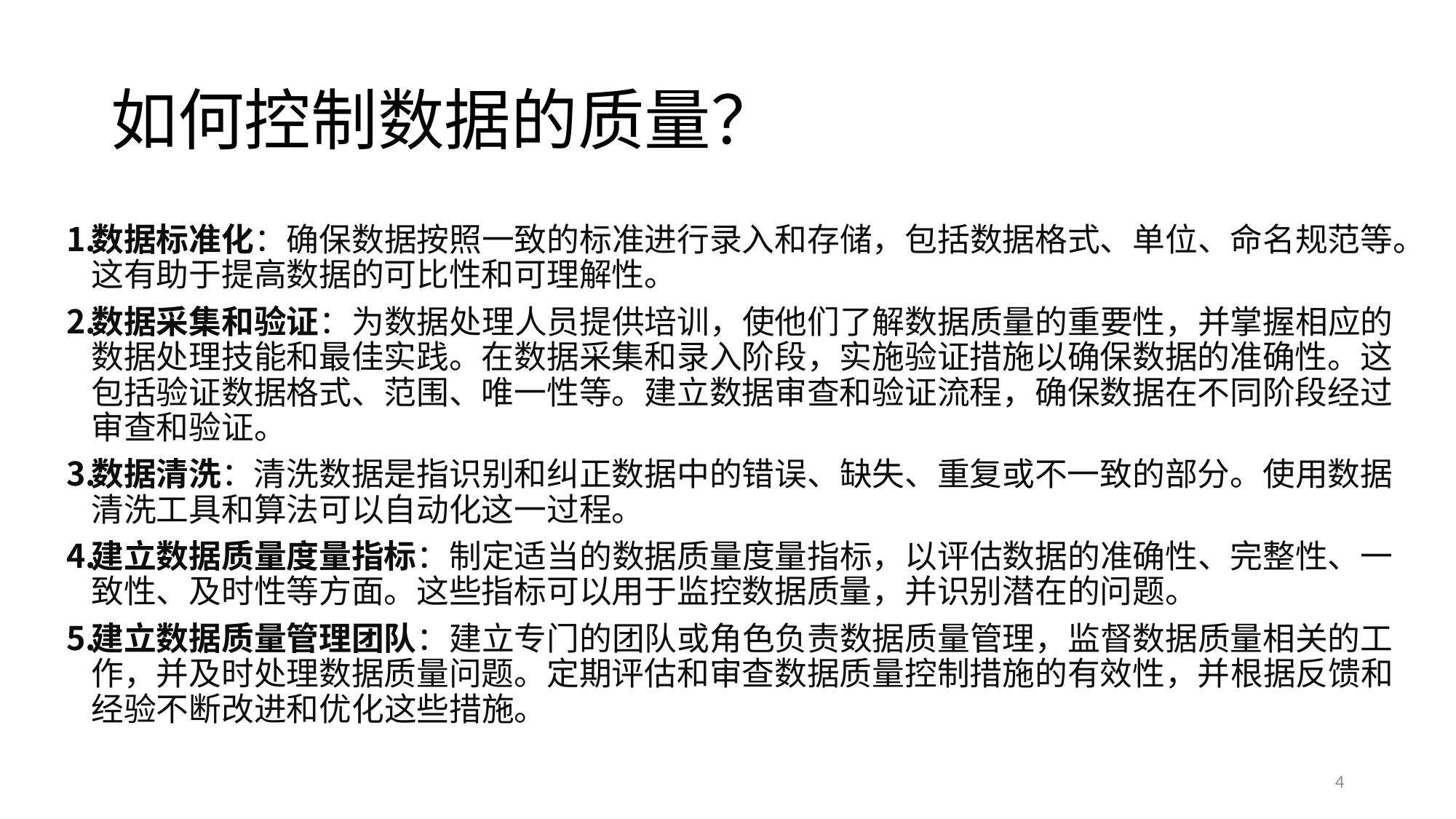

# 如何控制数据的质量？
数据标准化：确保数据按照一致的标准进行录入和存储，包括数据格式、单位、命名规范等。这有助于提高数据的可比性和可理解性。
数据采集和验证：为数据处理人员提供培训，使他们了解数据质量的重要性，并掌握相应的数据处理技能和最佳实践。在数据采集和录入阶段，实施验证措施以确保数据的准确性。这包括验证数据格式、范围、唯一性等。建立数据审查和验证流程，确保数据在不同阶段经过审查和验证。
数据清洗：清洗数据是指识别和纠正数据中的错误、缺失、重复或不一致的部分。使用数据清洗工具和算法可以自动化这一过程。
建立数据质量度量指标：制定适当的数据质量度量指标，以评估数据的准确性、完整性、一致性、及时性等方面。这些指标可以用于监控数据质量，并识别潜在的问题。
建立数据质量管理团队：建立专门的团队或角色负责数据质量管理，监督数据质量相关的工作，并及时处理数据质量问题。定期评估和审查数据质量控制措施的有效性，并根据反馈和经验不断改进和优化这些措施。
4